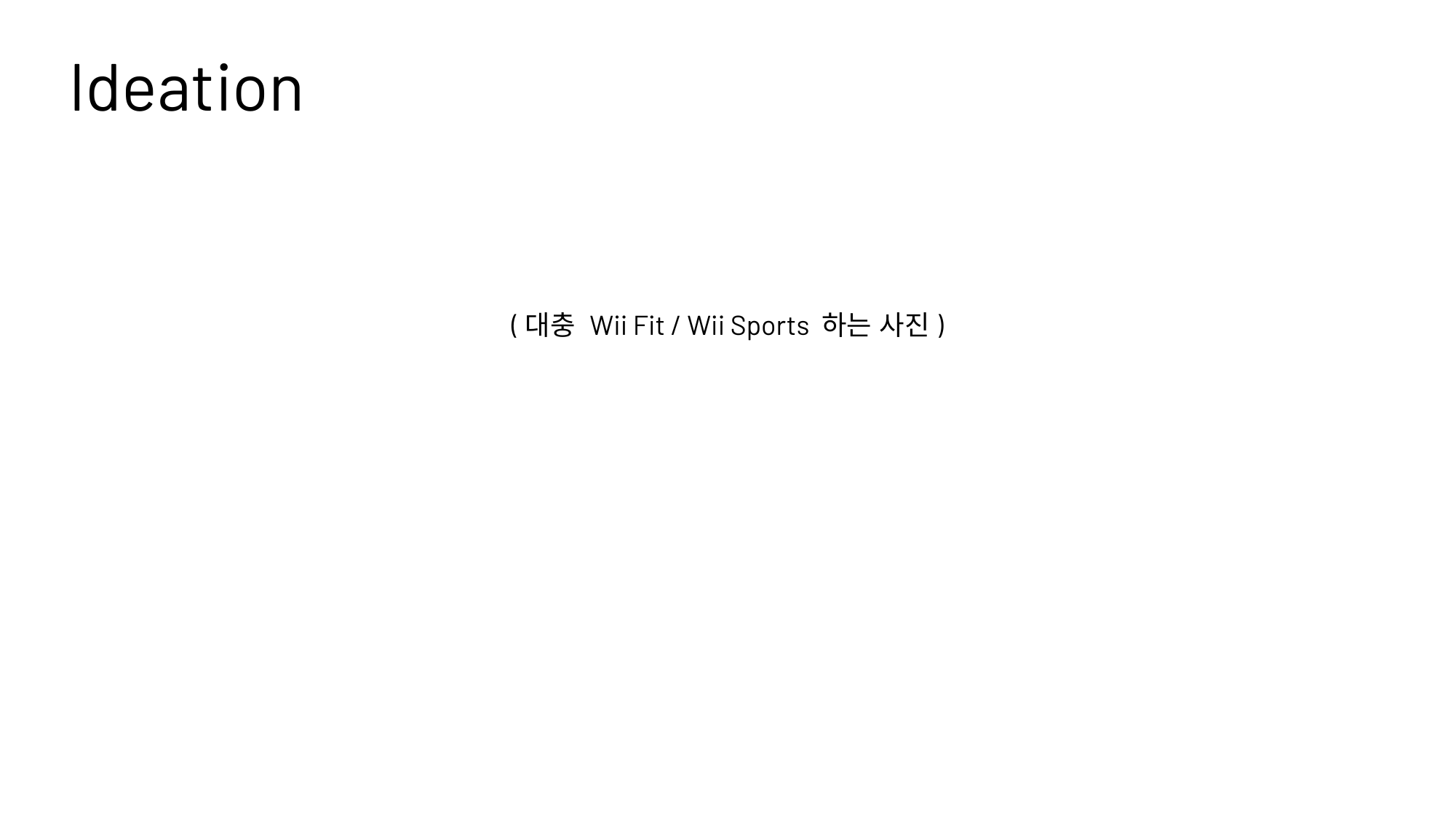

Ideation
(대충 Wii Fit / Wii Sports 하는 사진)